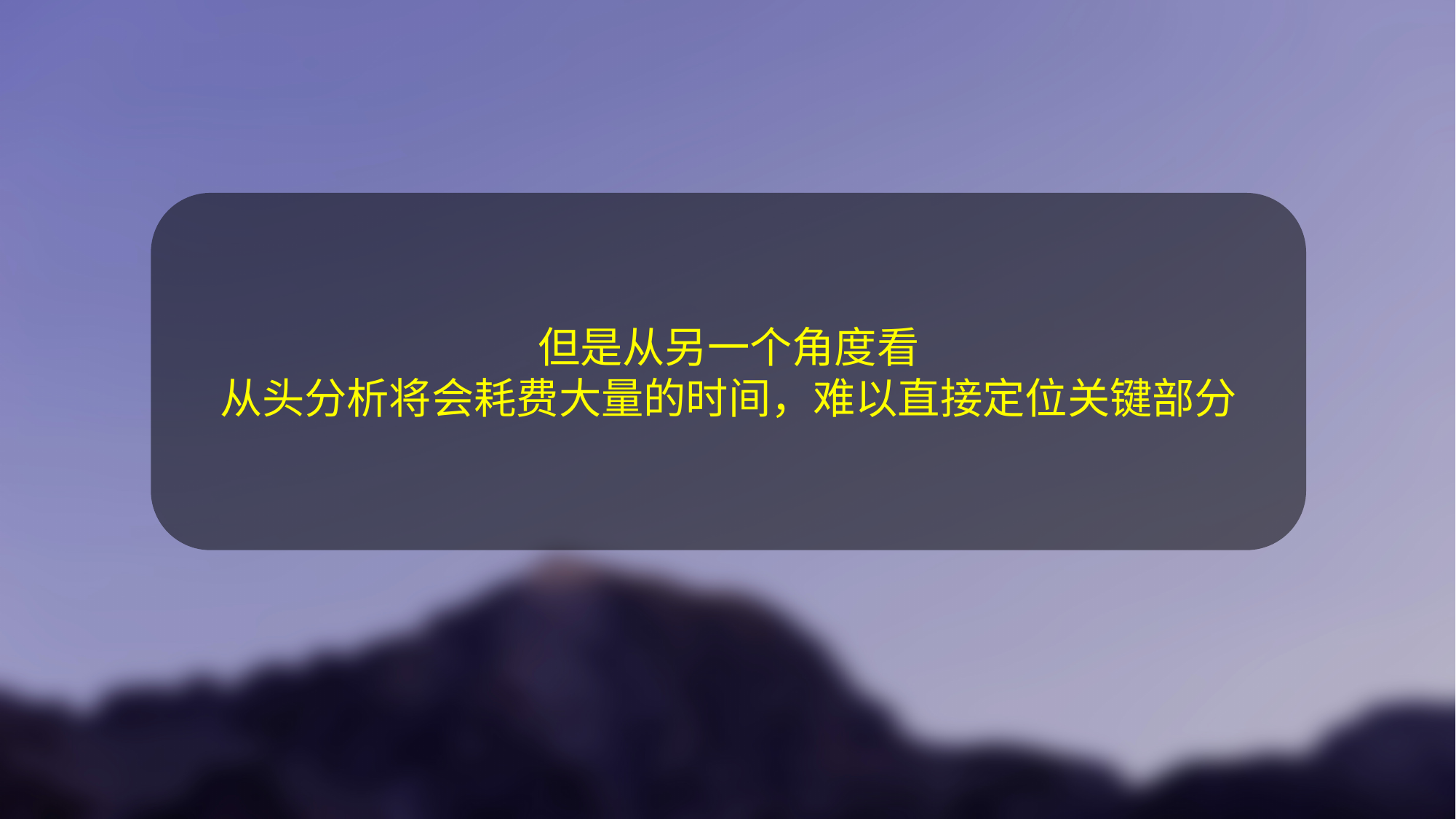

但是从另一个角度看
从头分析将会耗费大量的时间，难以直接定位关键部分